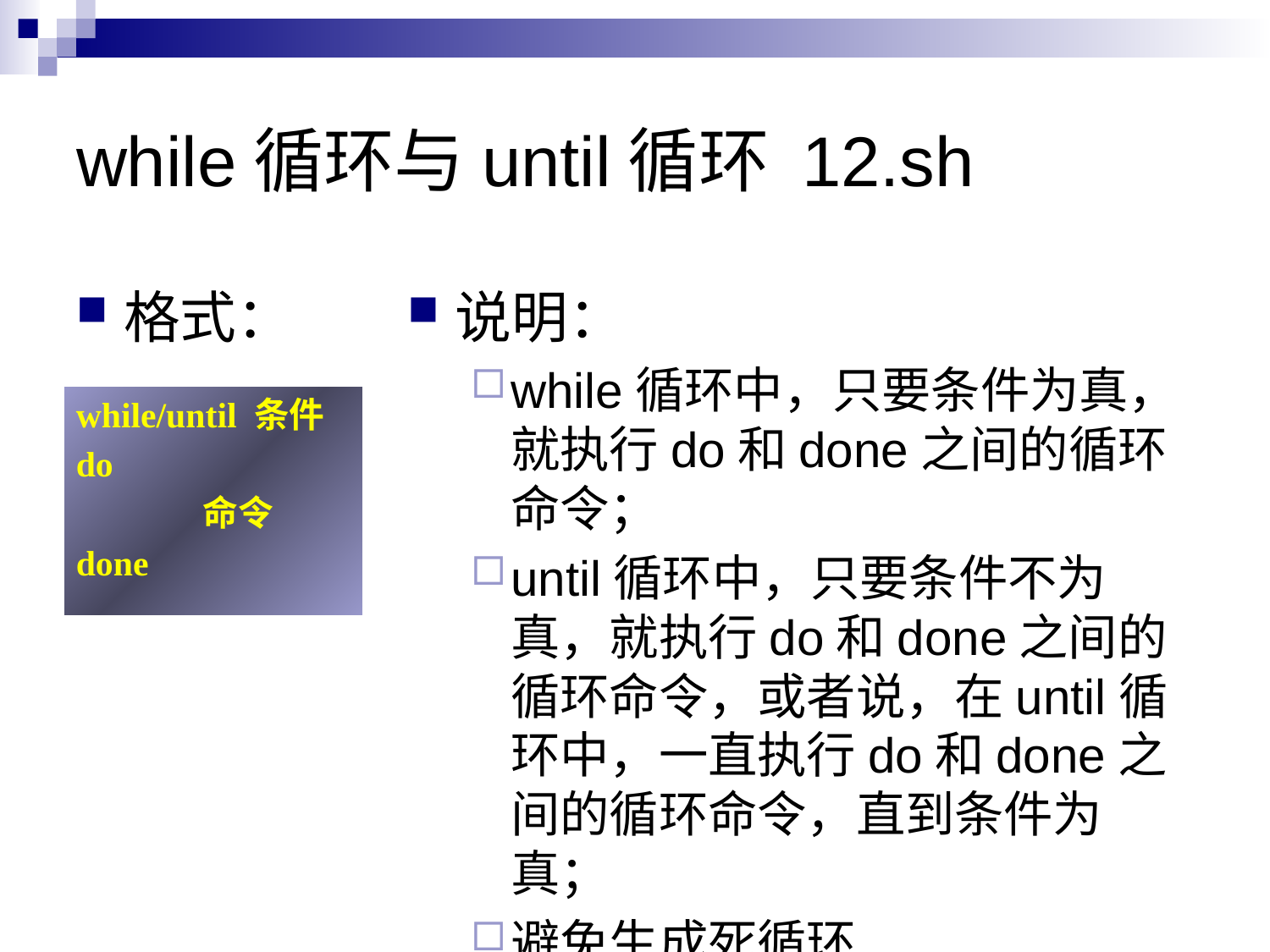

# while循环与until循环 12.sh
格式：
说明：
while循环中，只要条件为真，就执行do和done之间的循环命令；
until循环中，只要条件不为真，就执行do和done之间的循环命令，或者说，在until循环中，一直执行do和done之间的循环命令，直到条件为真；
避免生成死循环
break continue shift

while/until 条件
do
	命令
done